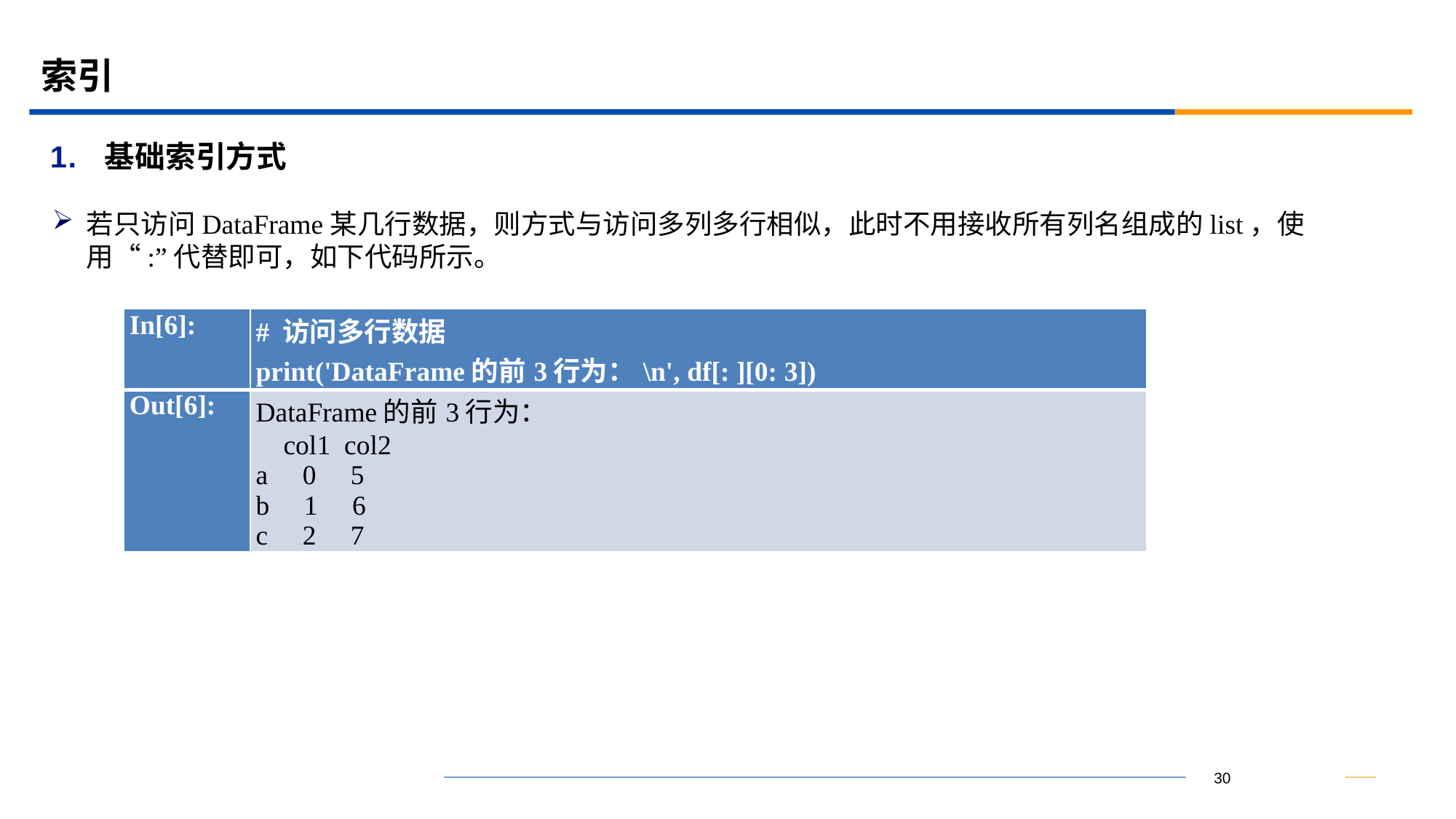

# 索引
基础索引方式
若只访问DataFrame某几行数据，则方式与访问多列多行相似，此时不用接收所有列名组成的list，使用“:”代替即可，如下代码所示。
| In[6]: | # 访问多行数据 print('DataFrame的前3行为：\n', df[: ][0: 3]) |
| --- | --- |
| Out[6]: | DataFrame的前3行为： col1 col2 a 0 5 b 1 6 c 2 7 |